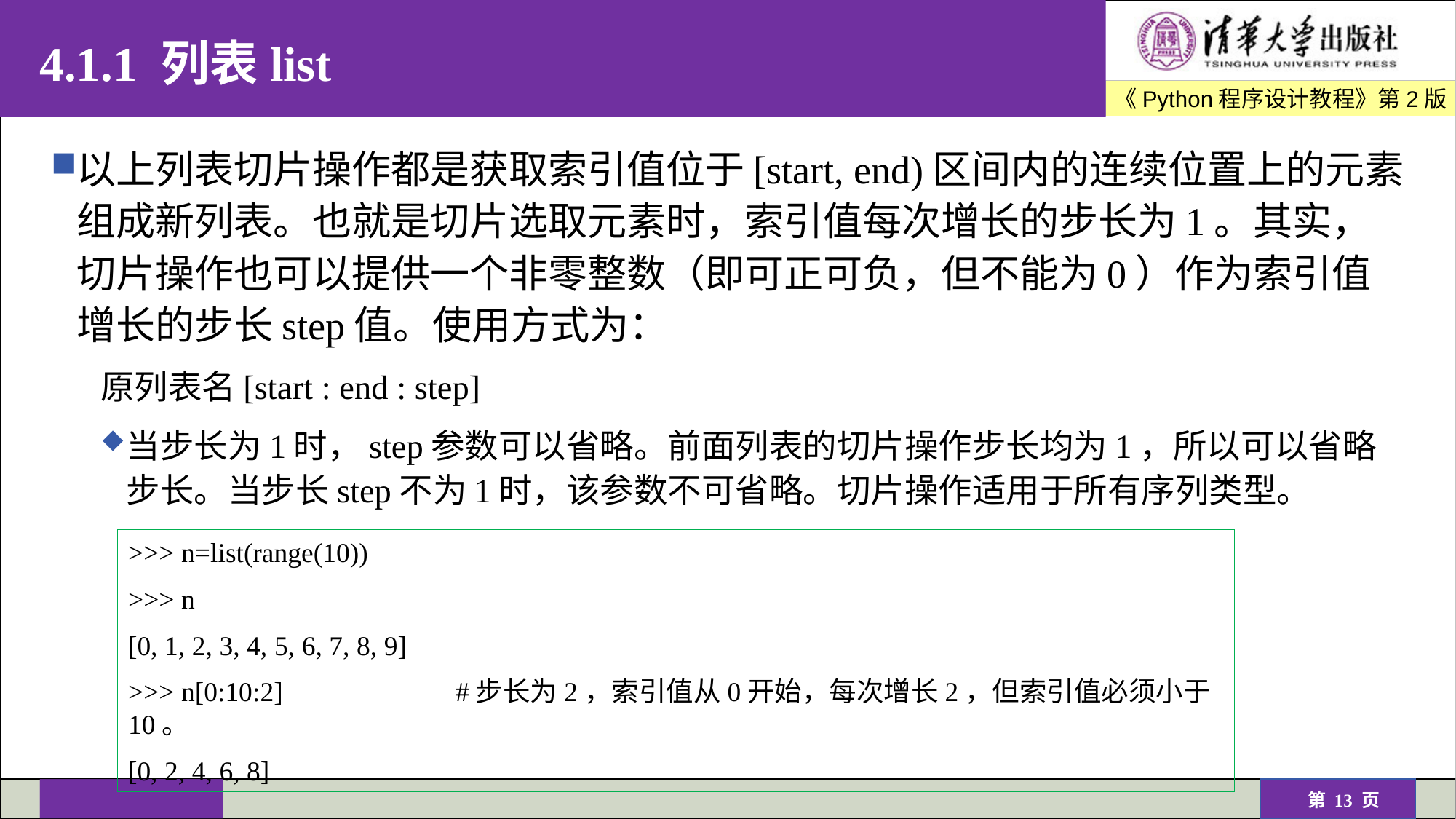

# 4.1.1 列表list
以上列表切片操作都是获取索引值位于[start, end)区间内的连续位置上的元素组成新列表。也就是切片选取元素时，索引值每次增长的步长为1。其实，切片操作也可以提供一个非零整数（即可正可负，但不能为0）作为索引值增长的步长step值。使用方式为：
原列表名[start : end : step]
当步长为1时，step参数可以省略。前面列表的切片操作步长均为1，所以可以省略步长。当步长step不为1时，该参数不可省略。切片操作适用于所有序列类型。
>>> n=list(range(10))
>>> n
[0, 1, 2, 3, 4, 5, 6, 7, 8, 9]
>>> n[0:10:2]		#步长为2，索引值从0开始，每次增长2，但索引值必须小于10。
[0, 2, 4, 6, 8]